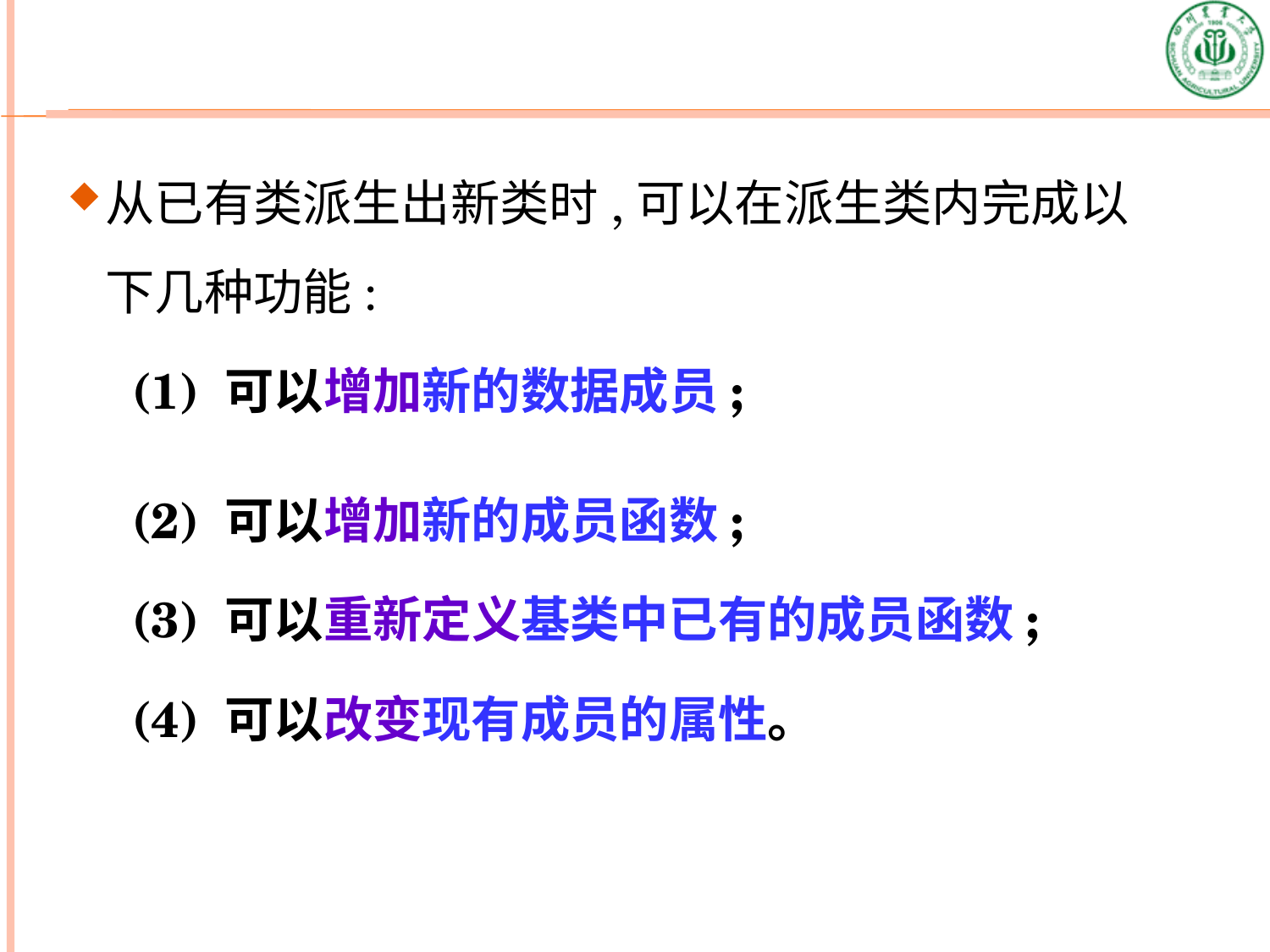

从已有类派生出新类时,可以在派生类内完成以下几种功能:
 (1) 可以增加新的数据成员;
 (2) 可以增加新的成员函数;
 (3) 可以重新定义基类中已有的成员函数;
 (4) 可以改变现有成员的属性。